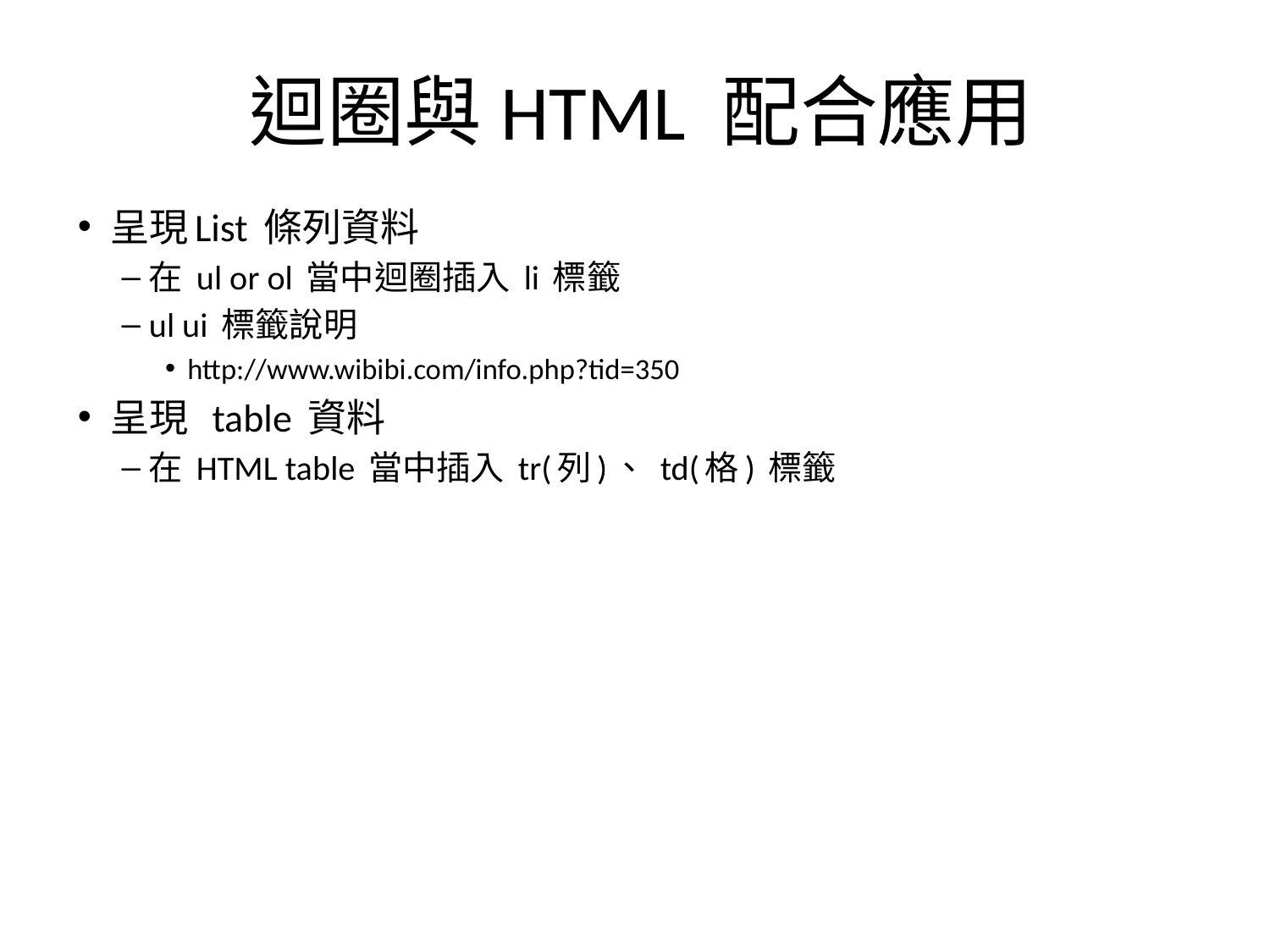

# 迴圈與HTML 配合應用
呈現List 條列資料
在 ul or ol 當中迴圈插入 li 標籤
ul ui 標籤說明
http://www.wibibi.com/info.php?tid=350
呈現  table 資料
在 HTML table 當中插入 tr(列)、 td(格) 標籤